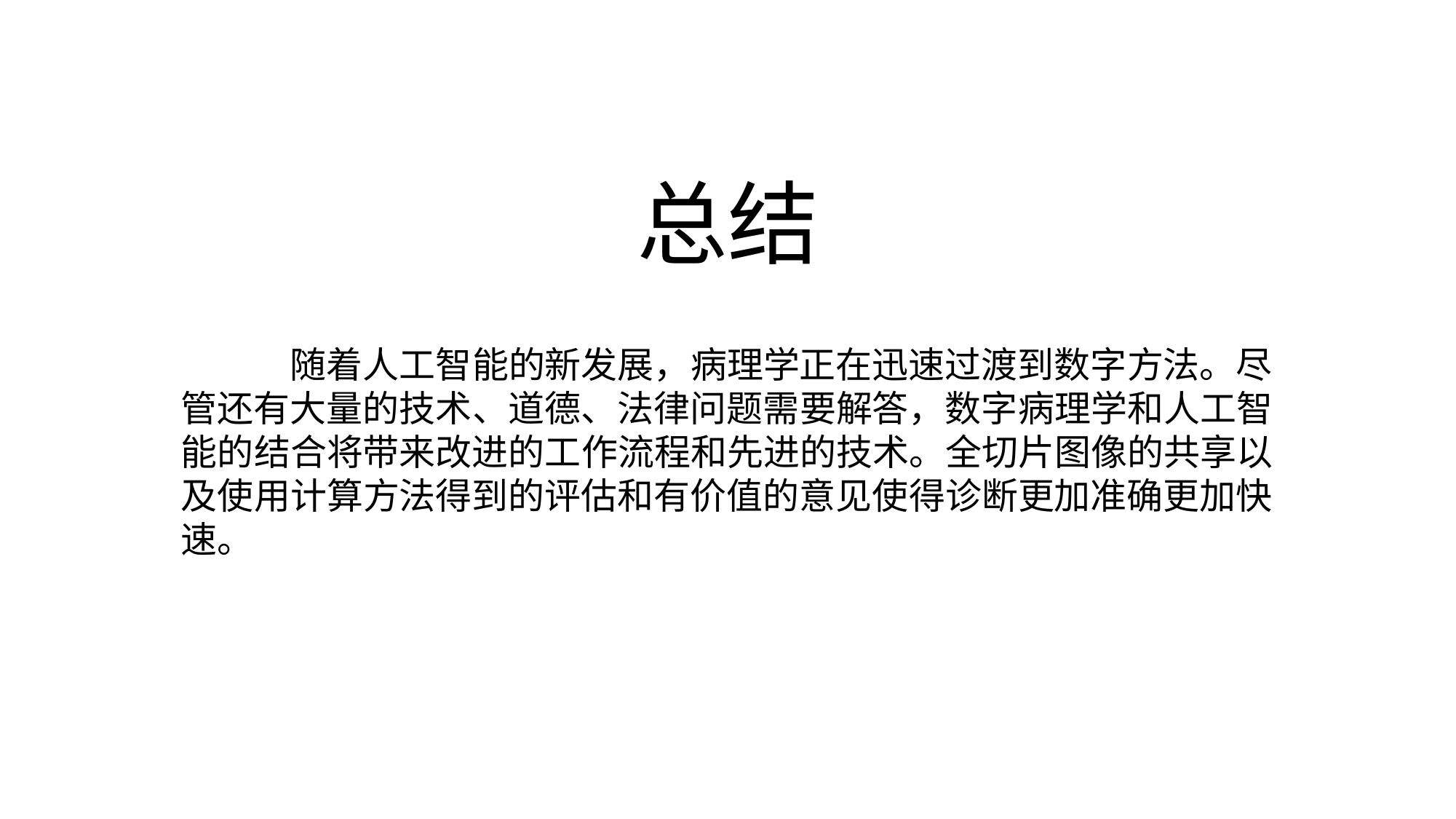

# 总结
	随着人工智能的新发展，病理学正在迅速过渡到数字方法。尽管还有大量的技术、道德、法律问题需要解答，数字病理学和人工智能的结合将带来改进的工作流程和先进的技术。全切片图像的共享以及使用计算方法得到的评估和有价值的意见使得诊断更加准确更加快速。